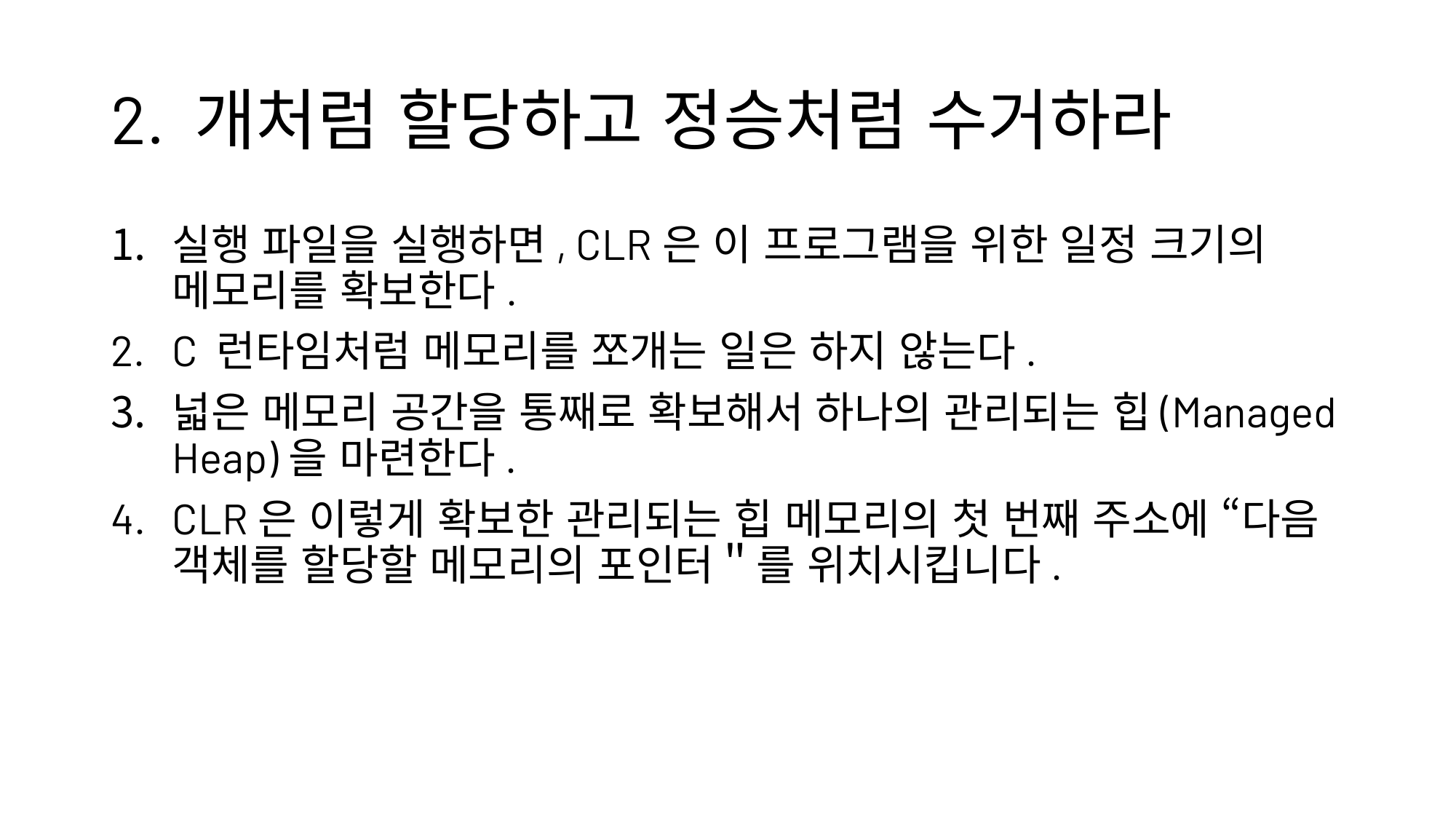

# 2. 개처럼 할당하고 정승처럼 수거하라
실행 파일을 실행하면, CLR은 이 프로그램을 위한 일정 크기의 메모리를 확보한다.
C 런타임처럼 메모리를 쪼개는 일은 하지 않는다.
넓은 메모리 공간을 통째로 확보해서 하나의 관리되는 힙(Managed Heap)을 마련한다.
CLR은 이렇게 확보한 관리되는 힙 메모리의 첫 번째 주소에 “다음 객체를 할당할 메모리의 포인터＂를 위치시킵니다.